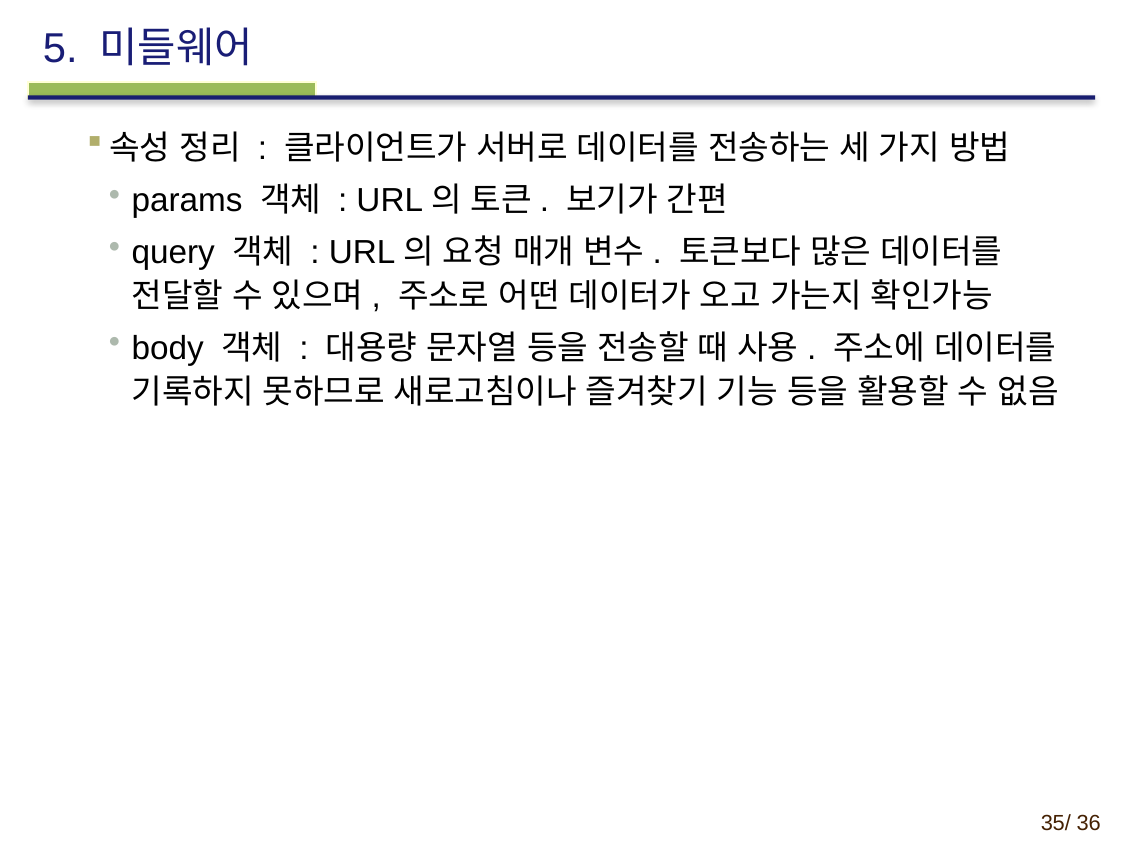

# 5. 미들웨어
속성 정리 : 클라이언트가 서버로 데이터를 전송하는 세 가지 방법
params 객체 : URL의 토큰. 보기가 간편
query 객체 : URL의 요청 매개 변수. 토큰보다 많은 데이터를 전달할 수 있으며, 주소로 어떤 데이터가 오고 가는지 확인가능
body 객체 : 대용량 문자열 등을 전송할 때 사용. 주소에 데이터를 기록하지 못하므로 새로고침이나 즐겨찾기 기능 등을 활용할 수 없음